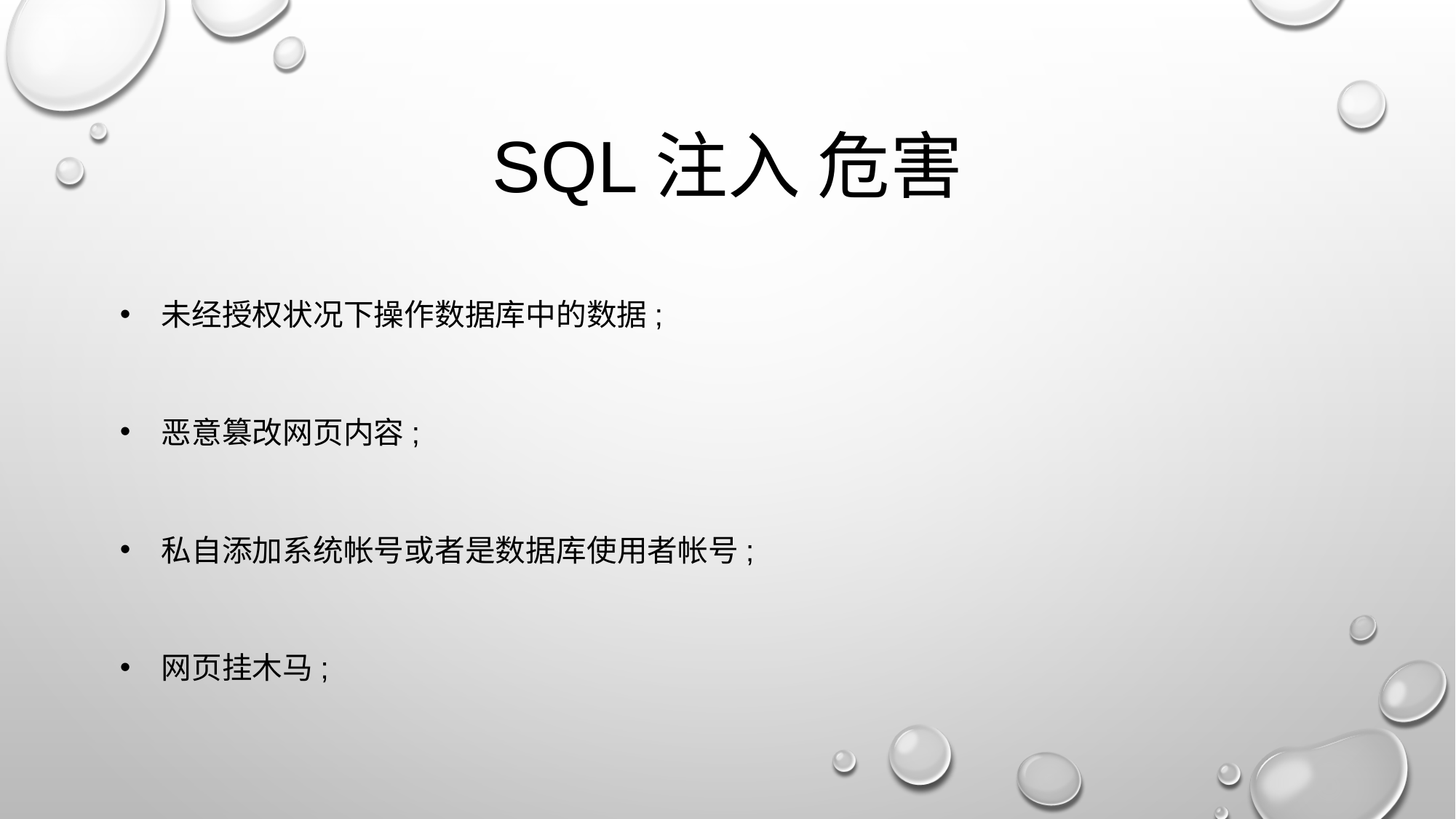

# SQL注入 危害
 未经授权状况下操作数据库中的数据;

 恶意篡改网页内容;

 私自添加系统帐号或者是数据库使用者帐号;

 网页挂木马;